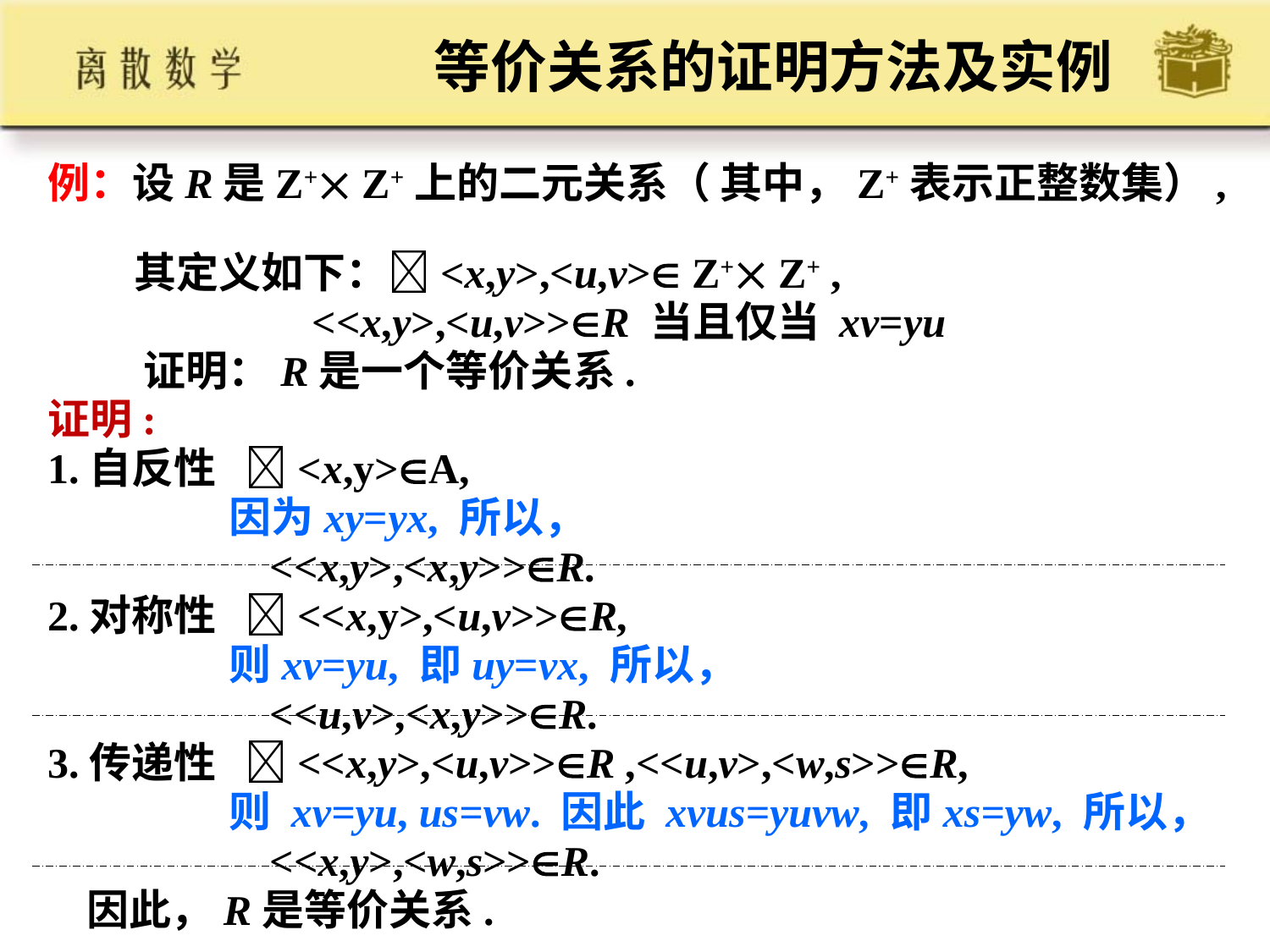

# 等价关系的证明方法及实例
例：设R是Z+× Z+上的二元关系（ 其中，Z+表示正整数集）,
        其定义如下：∀<x,y>,<u,v>∈ Z+× Z+ ,
                         <<x,y>,<u,v>>∈R 当且仅当 xv=yu
         证明：R是一个等价关系.
证明:
1.自反性   ∀<x,y>∈A,
                  因为xy=yx, 所以，
                     <<x,y>,<x,y>>∈R.
2.对称性   ∀<<x,y>,<u,v>>∈R,
                  则xv=yu, 即uy=vx, 所以，
                     <<u,v>,<x,y>>∈R.
3.传递性   ∀<<x,y>,<u,v>>∈R ,<<u,v>,<w,s>>∈R,
                  则 xv=yu, us=vw. 因此 xvus=yuvw, 即xs=yw, 所以，
                     <<x,y>,<w,s>>∈R.
   因此，R是等价关系.
133